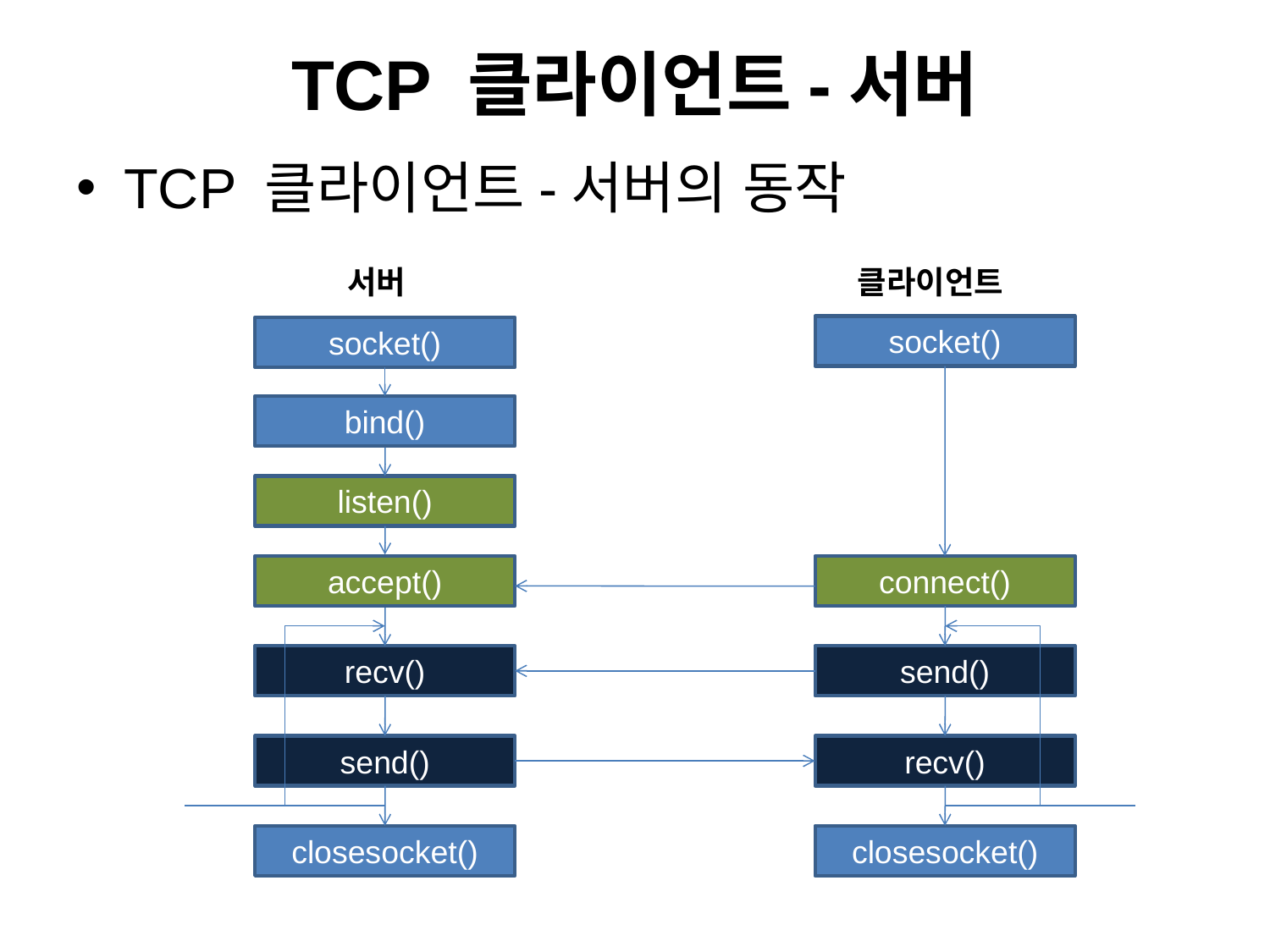

# TCP 클라이언트-서버
TCP 클라이언트-서버의 동작
서버
클라이언트
socket()
socket()
bind()
listen()
accept()
connect()
recv()
send()
send()
recv()
closesocket()
closesocket()